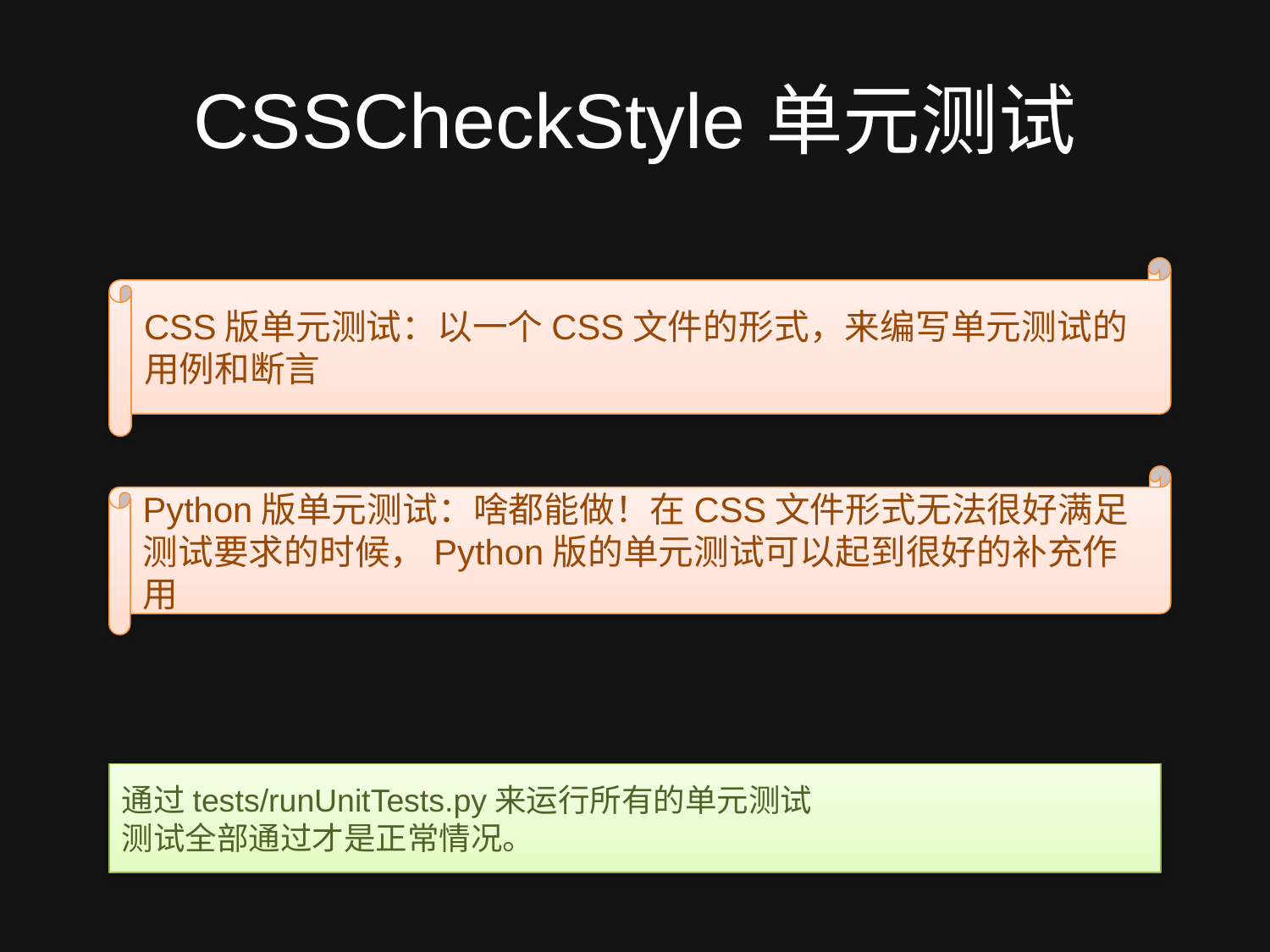

# CSSCheckStyle单元测试
CSS版单元测试：以一个CSS文件的形式，来编写单元测试的用例和断言
Python版单元测试：啥都能做！在CSS文件形式无法很好满足测试要求的时候，Python版的单元测试可以起到很好的补充作用
通过tests/runUnitTests.py来运行所有的单元测试
测试全部通过才是正常情况。